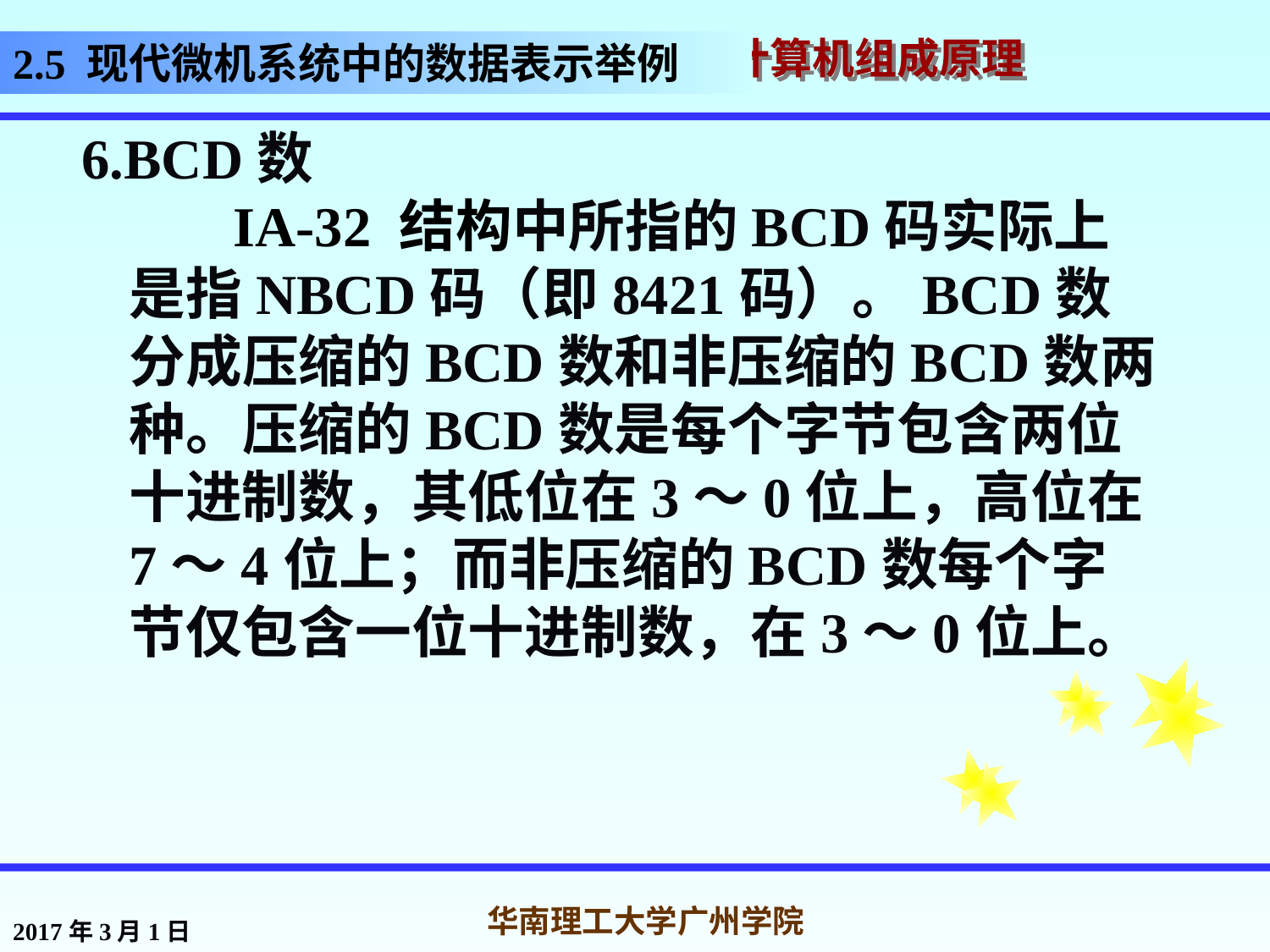

# 2.5 现代微机系统中的数据表示举例
6.BCD数
       IA-32 结构中所指的BCD码实际上是指NBCD码（即8421码）。BCD数分成压缩的BCD数和非压缩的BCD数两种。压缩的BCD数是每个字节包含两位十进制数，其低位在3～0位上，高位在7～4位上；而非压缩的BCD数每个字节仅包含一位十进制数，在3～0位上。
2017年3月1日
华南理工大学广州学院